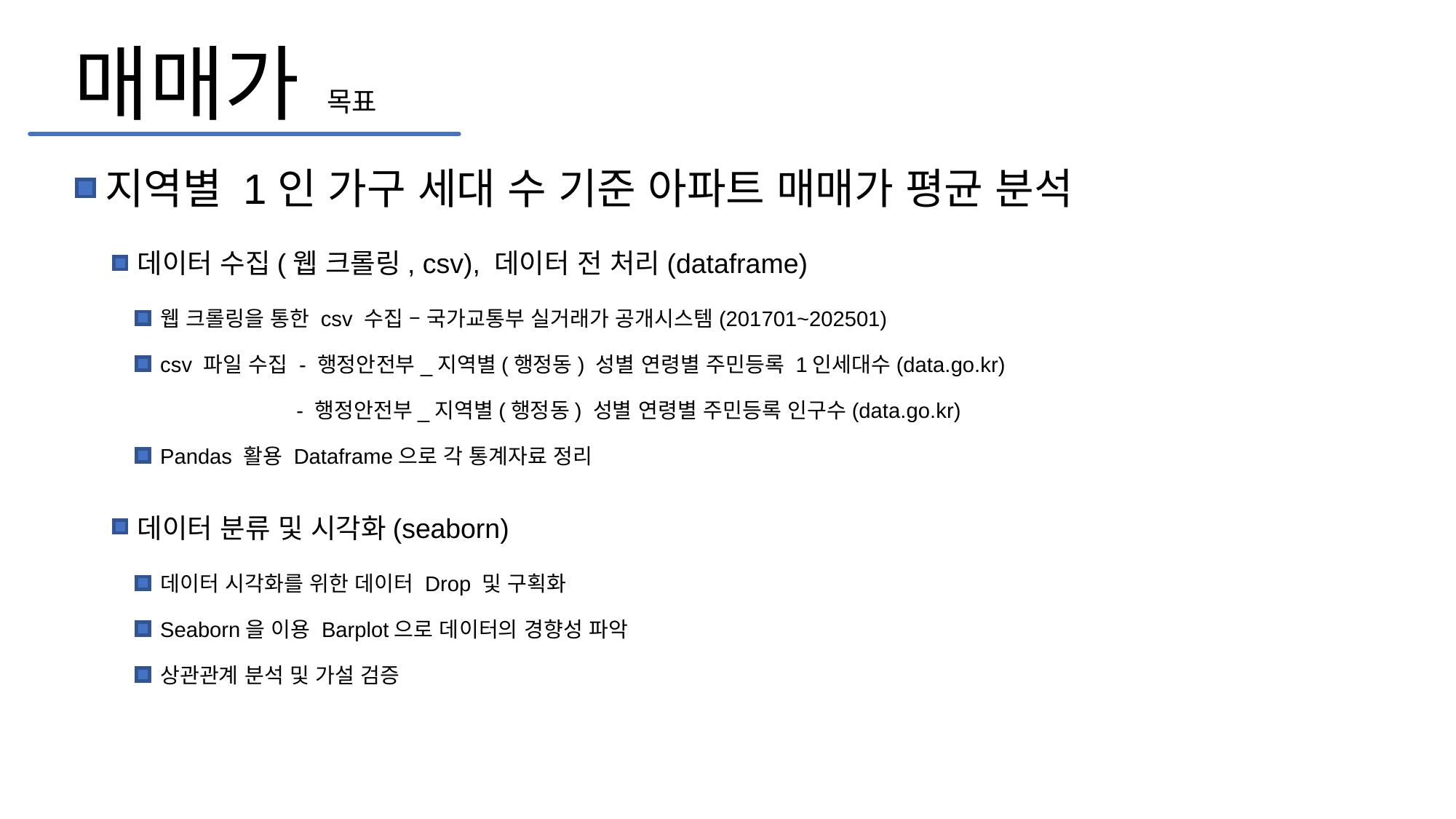

매매가
목표
지역별 1인 가구 세대 수 기준 아파트 매매가 평균 분석

데이터 수집(웹 크롤링, csv), 데이터 전 처리(dataframe)

웹 크롤링을 통한 csv 수집 – 국가교통부 실거래가 공개시스템(201701~202501)

csv 파일 수집 - 행정안전부_지역별(행정동) 성별 연령별 주민등록 1인세대수(data.go.kr)

                       - 행정안전부_지역별(행정동) 성별 연령별 주민등록 인구수(data.go.kr)
Pandas 활용 Dataframe으로 각 통계자료 정리

데이터 분류 및 시각화(seaborn)

데이터 시각화를 위한 데이터 Drop 및 구획화

Seaborn을 이용 Barplot으로 데이터의 경향성 파악

상관관계 분석 및 가설 검증